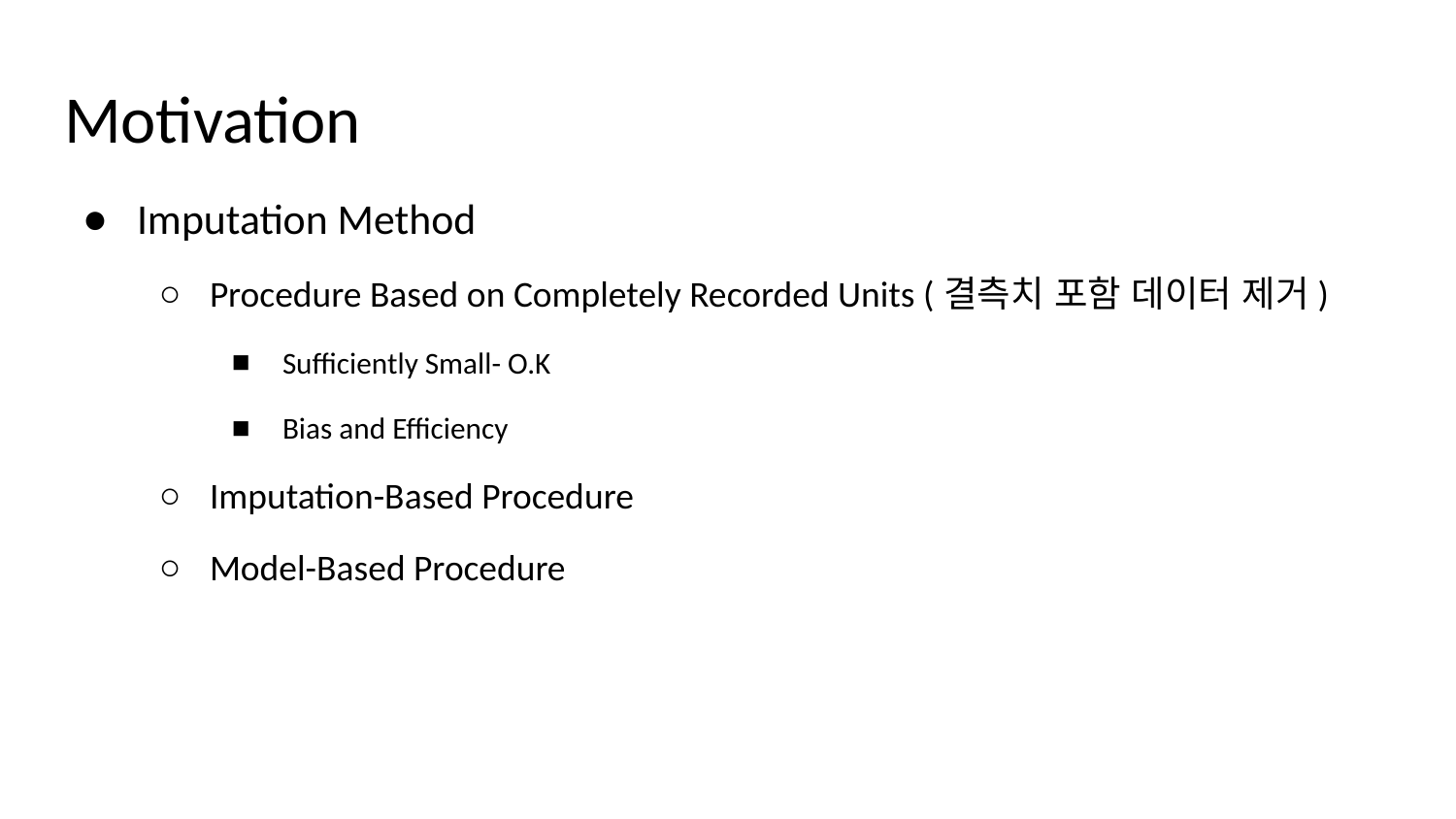

# Motivation
Imputation Method
Procedure Based on Completely Recorded Units (결측치 포함 데이터 제거)
Sufficiently Small- O.K
Bias and Efficiency
Imputation-Based Procedure
Model-Based Procedure